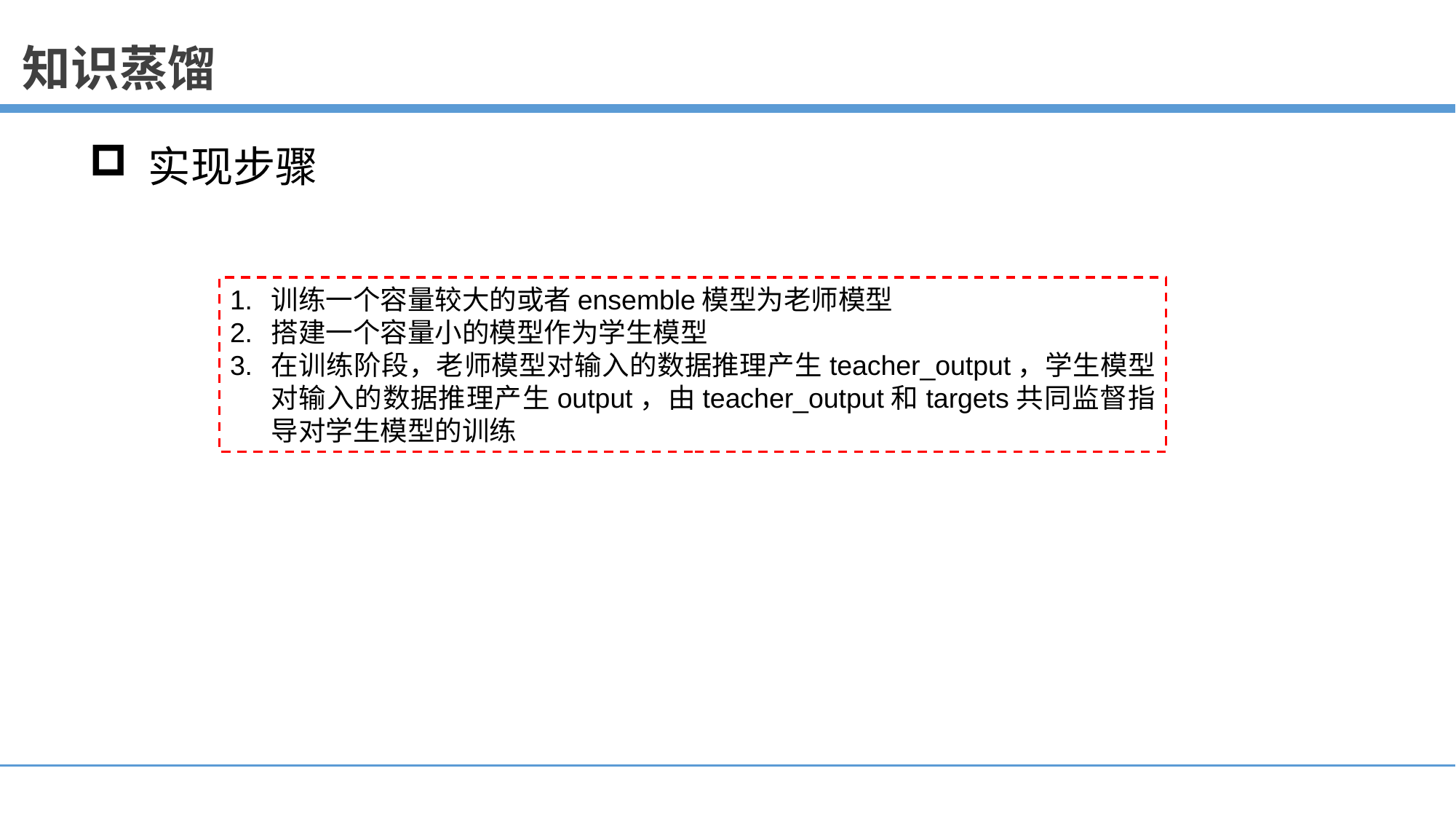

知识蒸馏
 实现步骤
训练一个容量较大的或者ensemble模型为老师模型
搭建一个容量小的模型作为学生模型
在训练阶段，老师模型对输入的数据推理产生teacher_output，学生模型对输入的数据推理产生output，由teacher_output和targets共同监督指导对学生模型的训练